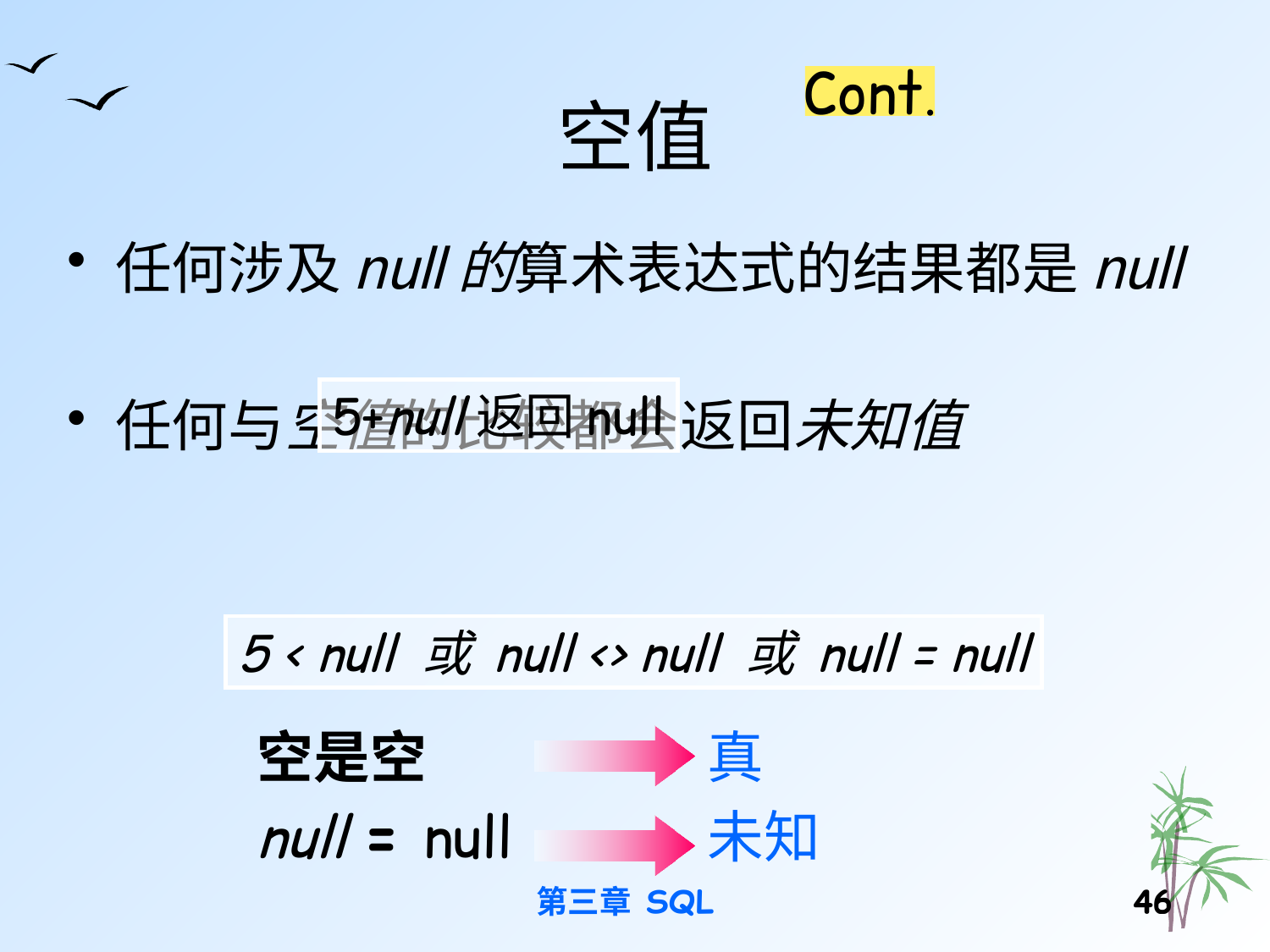

# 空值
Cont.
任何涉及null的算术表达式的结果都是null

任何与空值的比较都会返回未知值
5+null返回null
5 < null 或 null <> null 或 null = null

空是空
真

null = null
未知
第三章 SQL
46